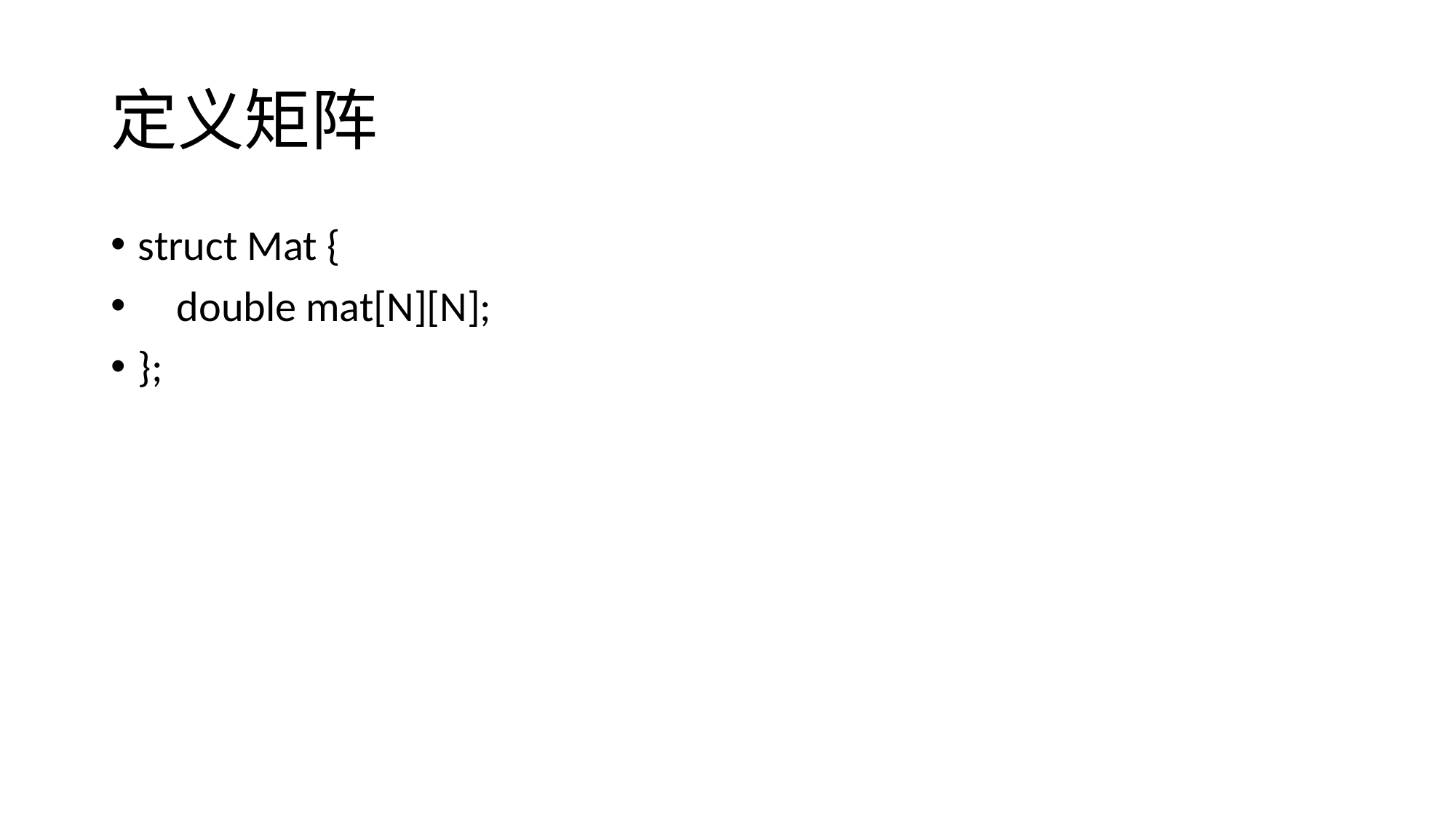

# 定义矩阵
struct Mat {
    double mat[N][N];
};